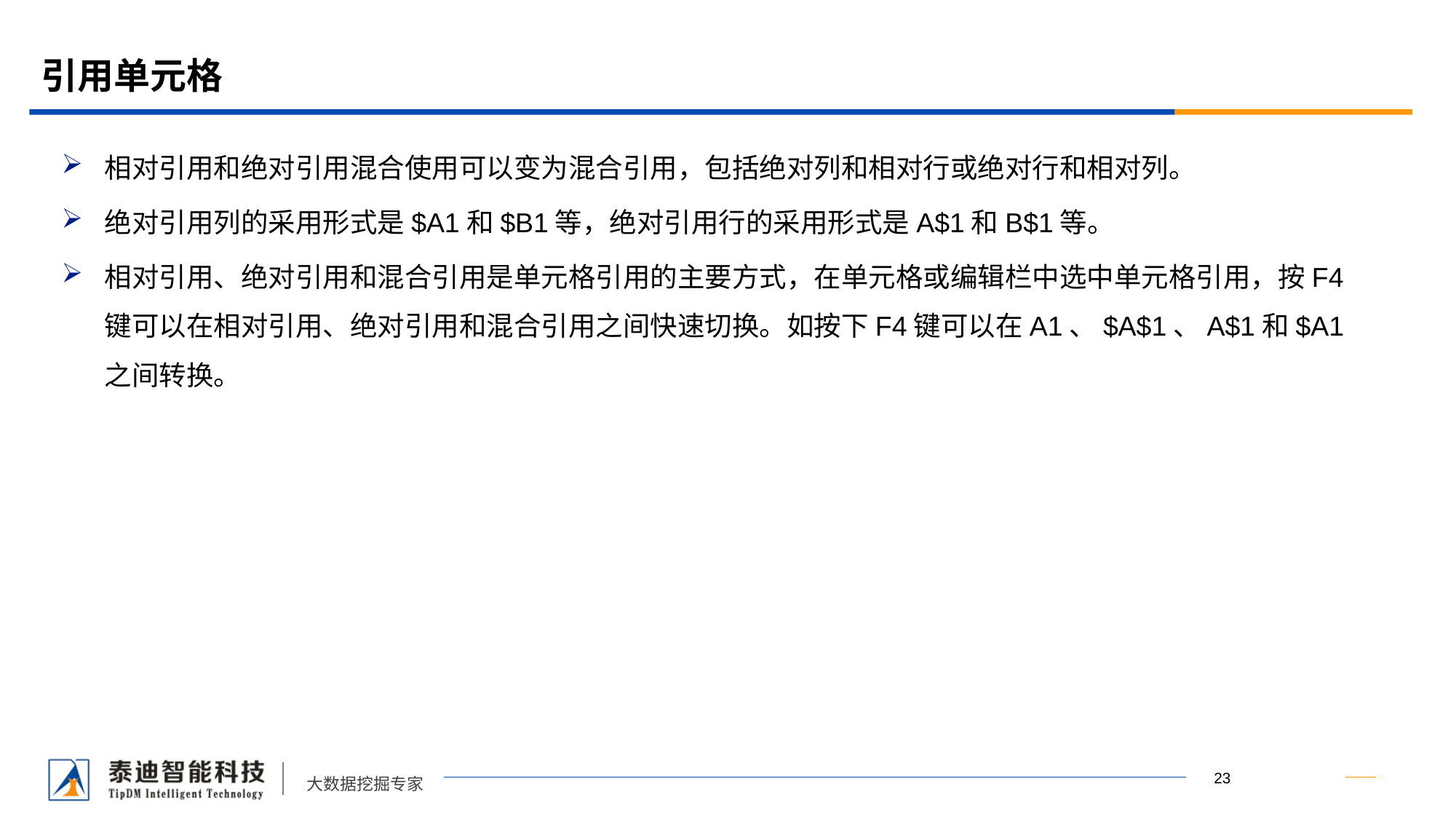

# 引用单元格
相对引用和绝对引用混合使用可以变为混合引用，包括绝对列和相对行或绝对行和相对列。
绝对引用列的采用形式是$A1和$B1等，绝对引用行的采用形式是A$1和B$1等。
相对引用、绝对引用和混合引用是单元格引用的主要方式，在单元格或编辑栏中选中单元格引用，按F4键可以在相对引用、绝对引用和混合引用之间快速切换。如按下F4键可以在A1、$A$1、A$1和$A1之间转换。